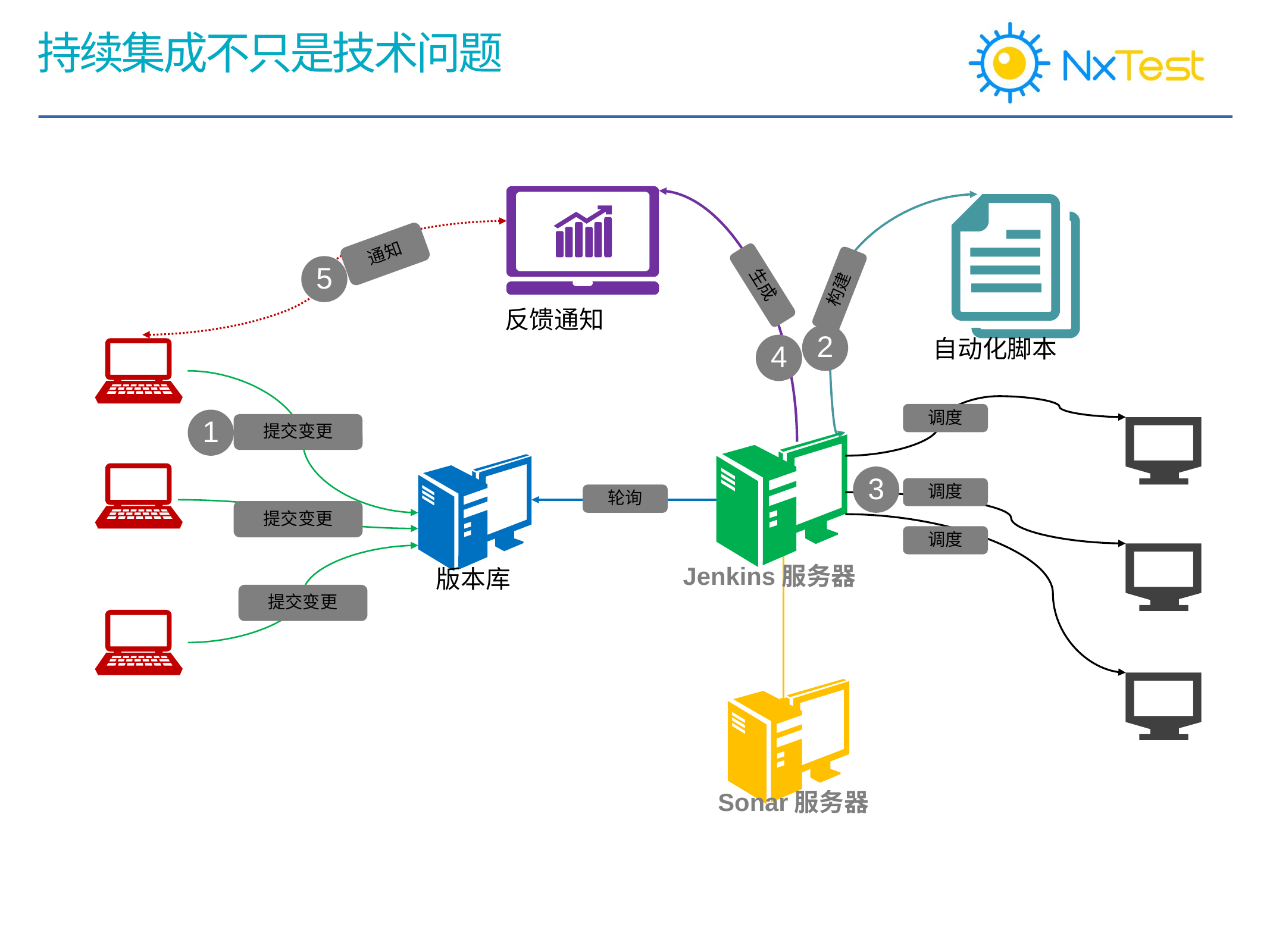

# 持续集成不只是技术问题

通知

生成

构建

5
反馈通知

2

4
自动化脚本

调度

1

提交变更

3

调度

轮询

提交变更

调度

Jenkins服务器
版本库
Diagram
 3

提交变更
Diagram
 2
Diagram
3

Sonar服务器